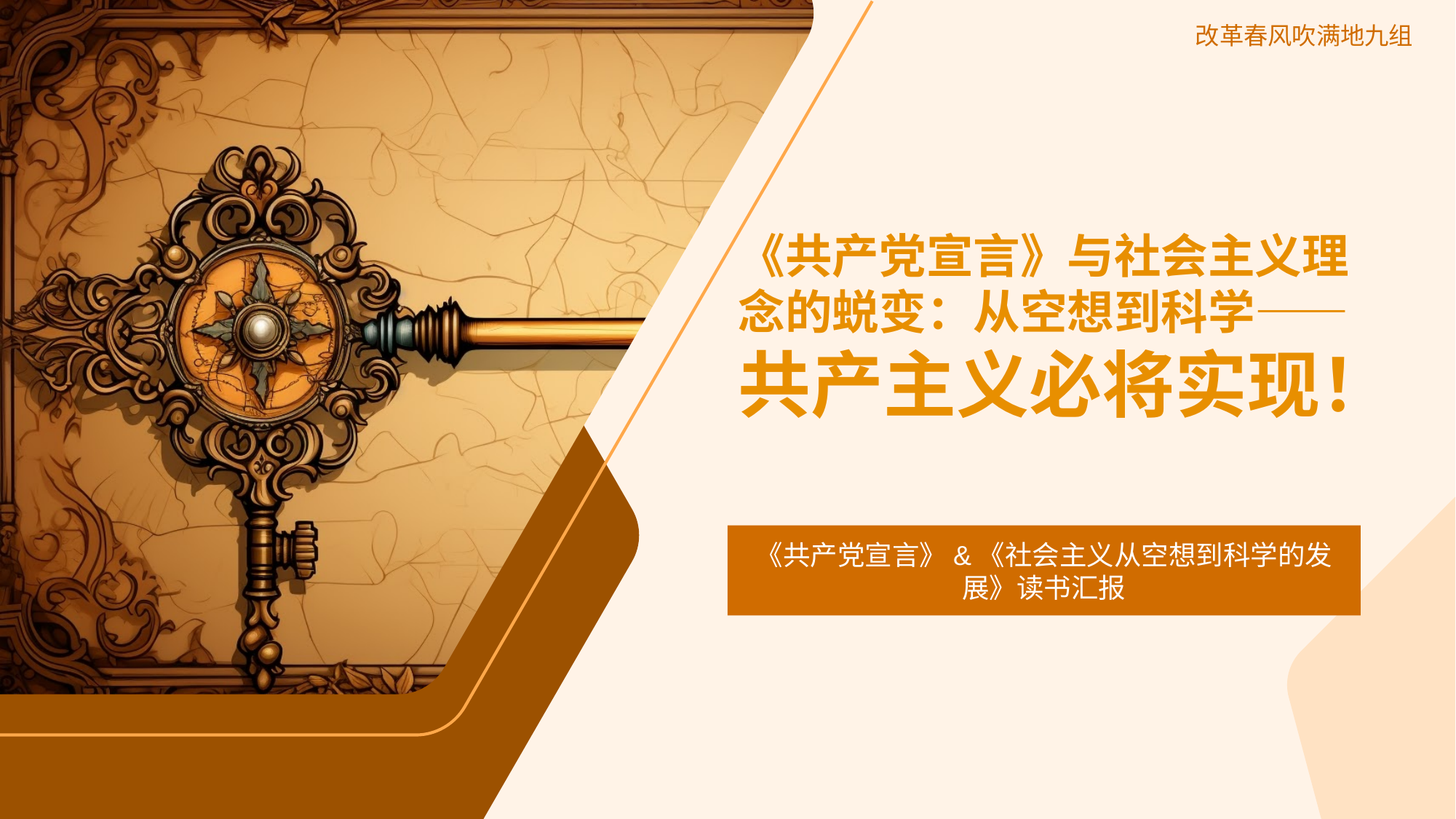

# 《共产党宣言》与社会主义理   念的蜕变：从空想到科学—— 共产主义必将实现！
《共产党宣言》&《社会主义从空想到科学的发展》读书汇报